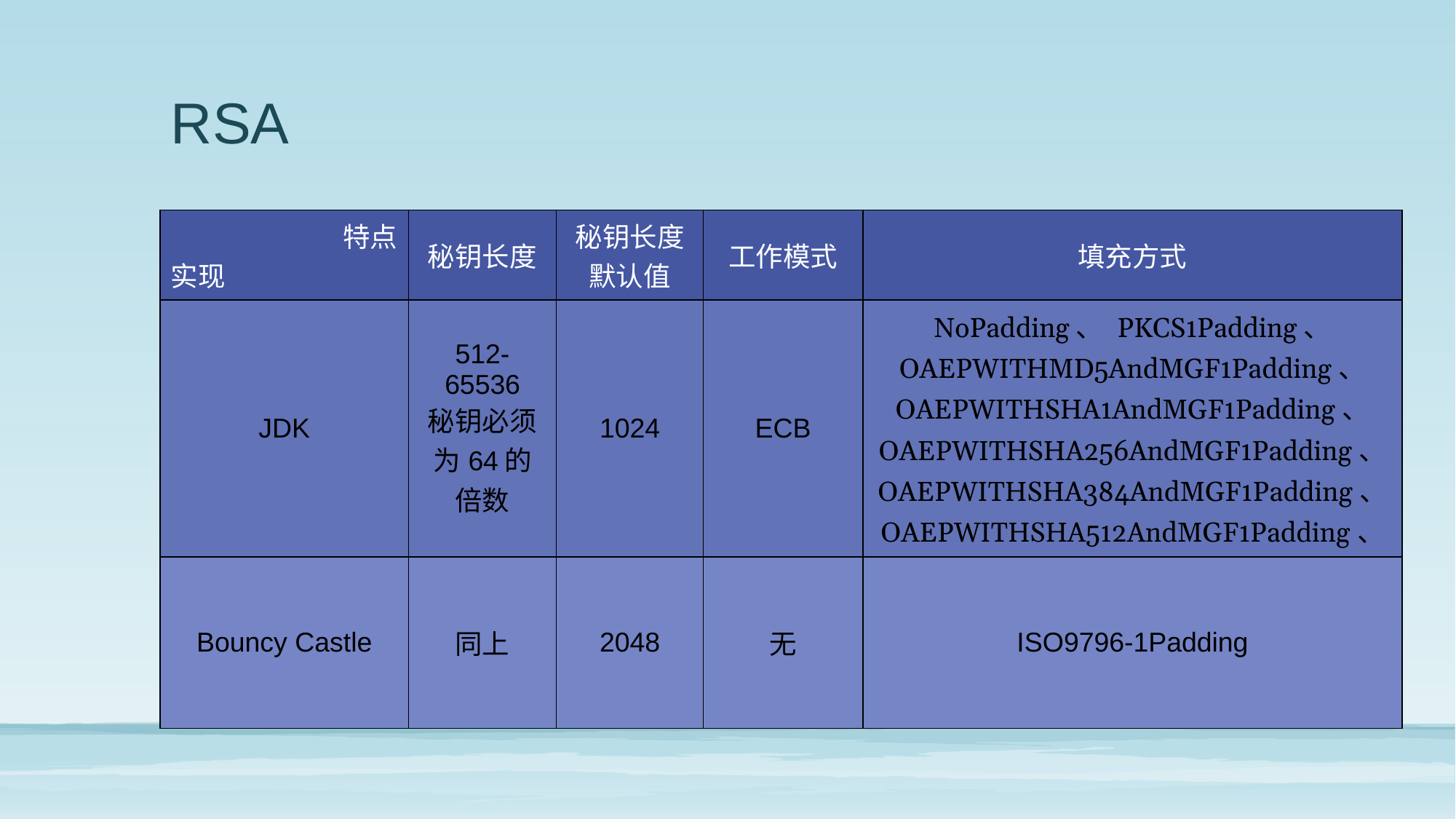

# RSA
| 特点 实现 | 秘钥长度 | 秘钥长度默认值 | 工作模式 | 填充方式 |
| --- | --- | --- | --- | --- |
| JDK | 512-65536 秘钥必须为64的倍数 | 1024 | ECB | NoPadding、 PKCS1Padding、 OAEPWITHMD5AndMGF1Padding、 OAEPWITHSHA1AndMGF1Padding、 OAEPWITHSHA256AndMGF1Padding、 OAEPWITHSHA384AndMGF1Padding、 OAEPWITHSHA512AndMGF1Padding、 |
| Bouncy Castle | 同上 | 2048 | 无 | ISO9796-1Padding |